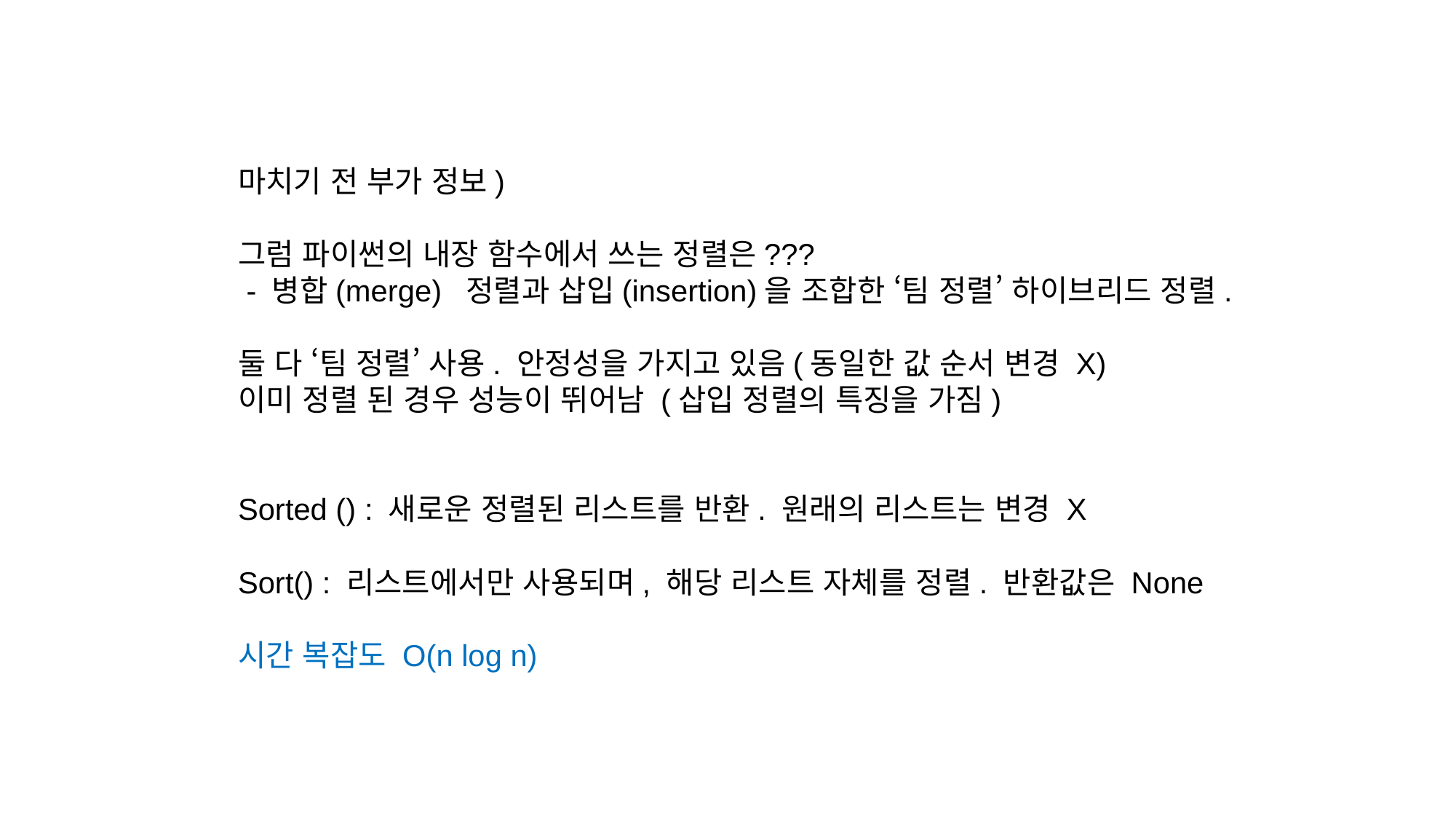

마치기 전 부가 정보)

그럼 파이썬의 내장 함수에서 쓰는 정렬은???
 - 병합(merge)  정렬과 삽입(insertion)을 조합한 ‘팀 정렬’ 하이브리드 정렬.

둘 다 ‘팀 정렬’ 사용. 안정성을 가지고 있음(동일한 값 순서 변경 X)
이미 정렬 된 경우 성능이 뛰어남 (삽입 정렬의 특징을 가짐)

Sorted () : 새로운 정렬된 리스트를 반환. 원래의 리스트는 변경 X

Sort() : 리스트에서만 사용되며, 해당 리스트 자체를 정렬. 반환값은 None

시간 복잡도 O(n log n)